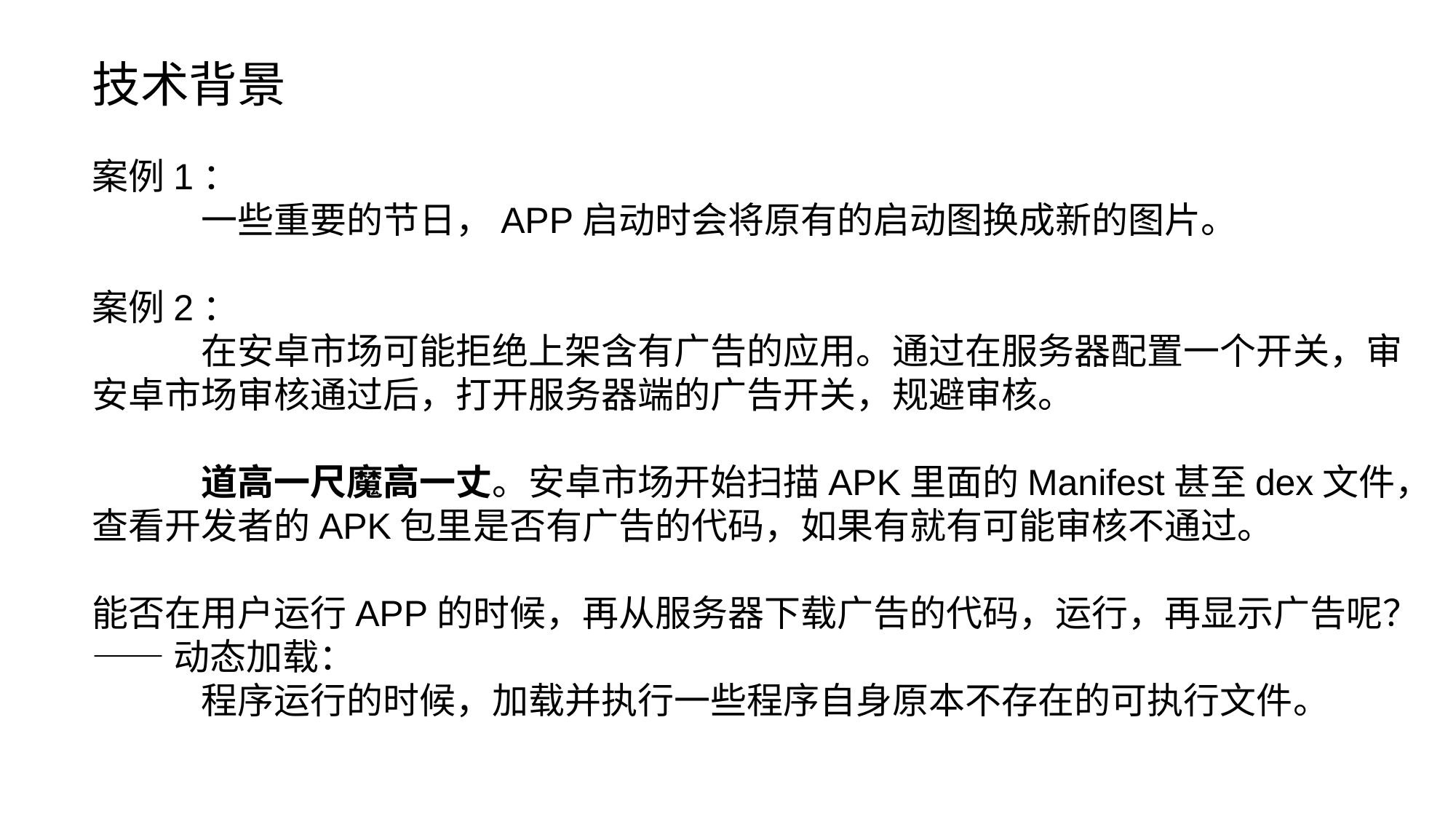

技术背景
案例1：
	一些重要的节日，APP启动时会将原有的启动图换成新的图片。

案例2：
	在安卓市场可能拒绝上架含有广告的应用。通过在服务器配置一个开关，审安卓市场审核通过后，打开服务器端的广告开关，规避审核。

	道高一尺魔高一丈。安卓市场开始扫描APK里面的Manifest甚至dex文件，查看开发者的APK包里是否有广告的代码，如果有就有可能审核不通过。

能否在用户运行APP的时候，再从服务器下载广告的代码，运行，再显示广告呢？
——动态加载：
	程序运行的时候，加载并执行一些程序自身原本不存在的可执行文件。